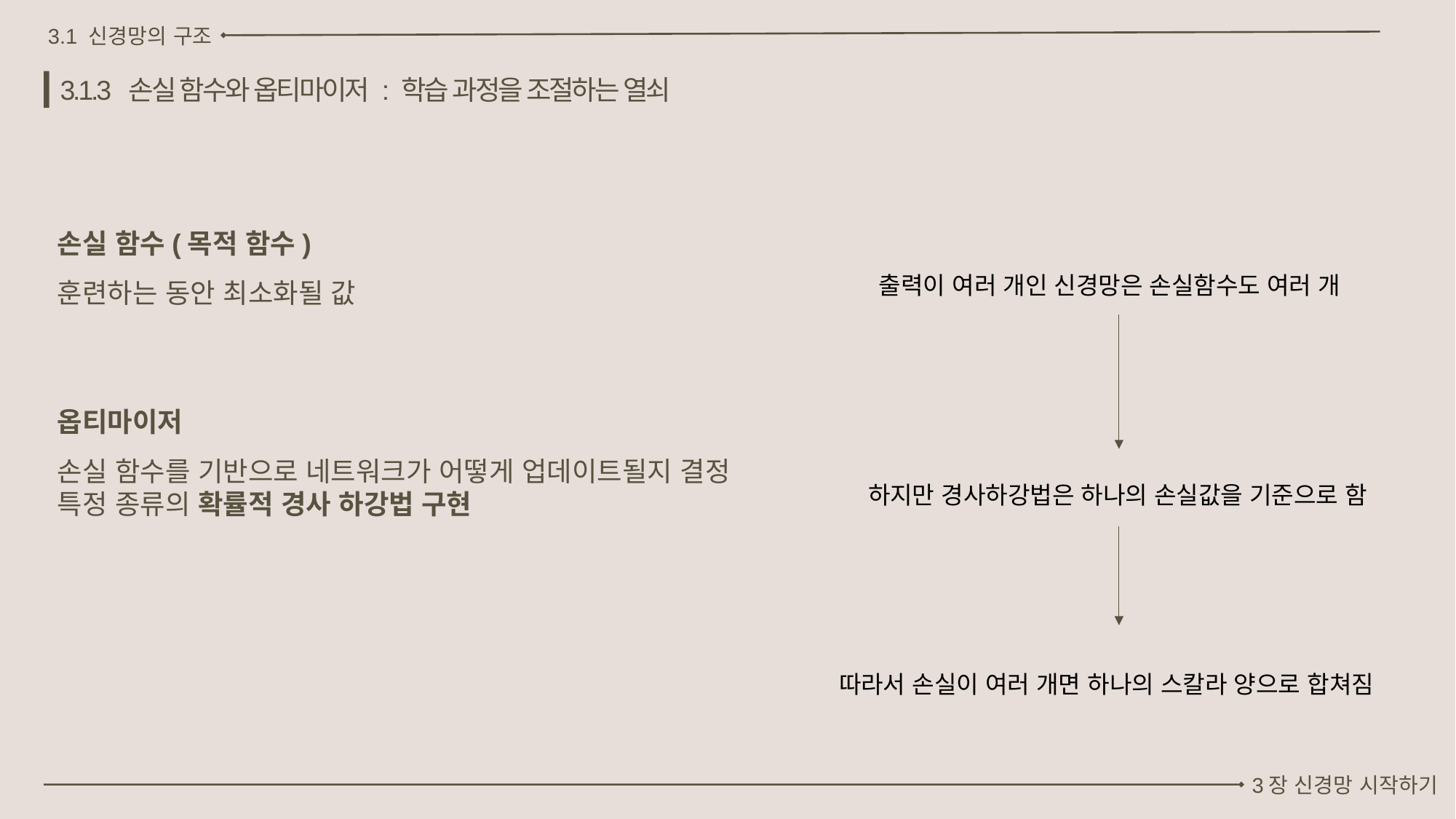

3.1 신경망의 구조
3.1.3  손실 함수와 옵티마이저 : 학습 과정을 조절하는 열쇠

손실 함수(목적 함수)
훈련하는 동안 최소화될 값
출력이 여러 개인 신경망은 손실함수도 여러 개
하지만 경사하강법은 하나의 손실값을 기준으로 함
따라서 손실이 여러 개면 하나의 스칼라 양으로 합쳐짐
옵티마이저
손실 함수를 기반으로 네트워크가 어떻게 업데이트될지 결정
특정 종류의 확률적 경사 하강법 구현
3장 신경망 시작하기